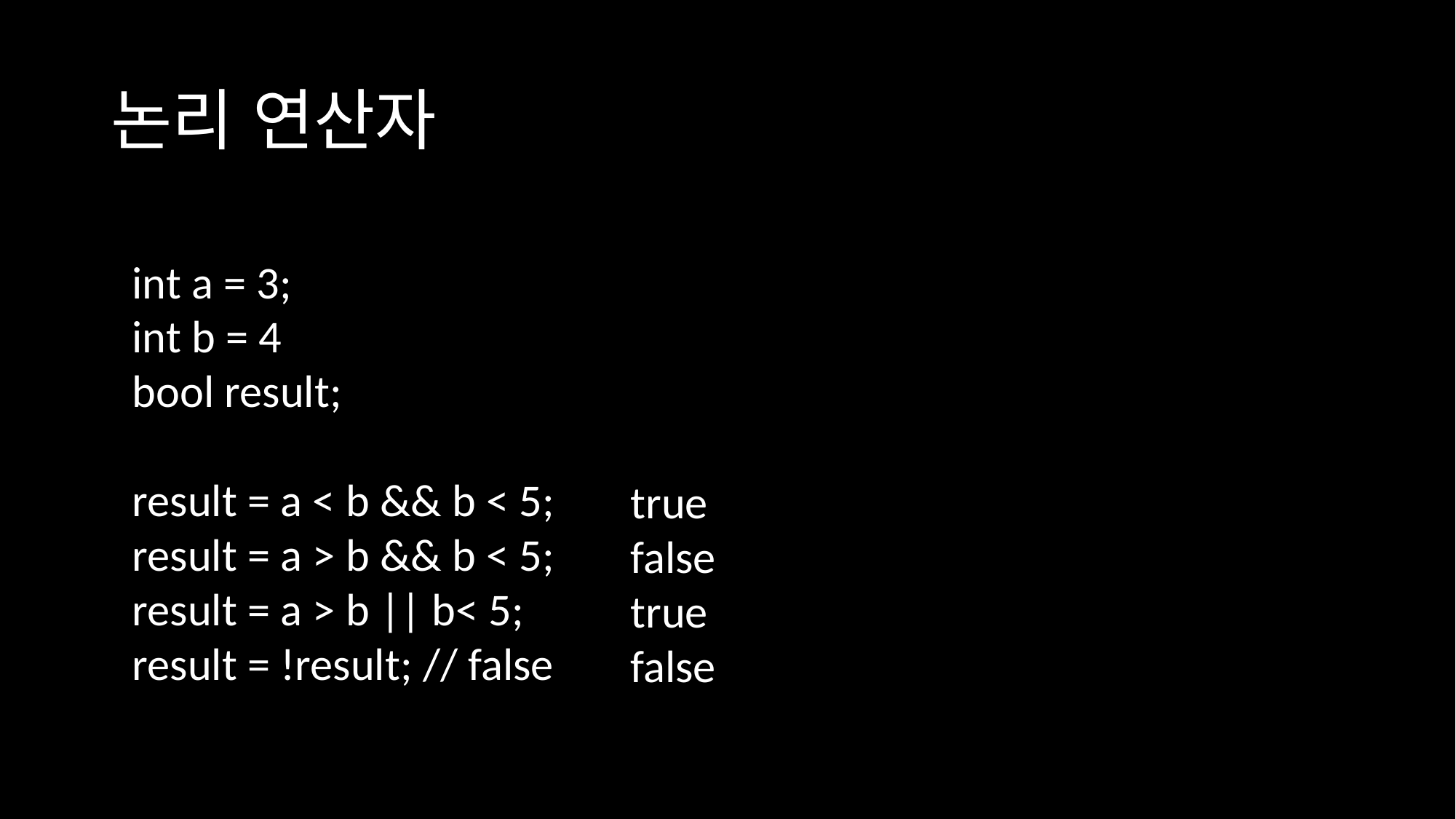

# 논리 연산자
int a = 3;
int b = 4
bool result;

result = a < b && b < 5;
result = a > b && b < 5;
result = a > b || b< 5;
result = !result; // false
true
false
true
false